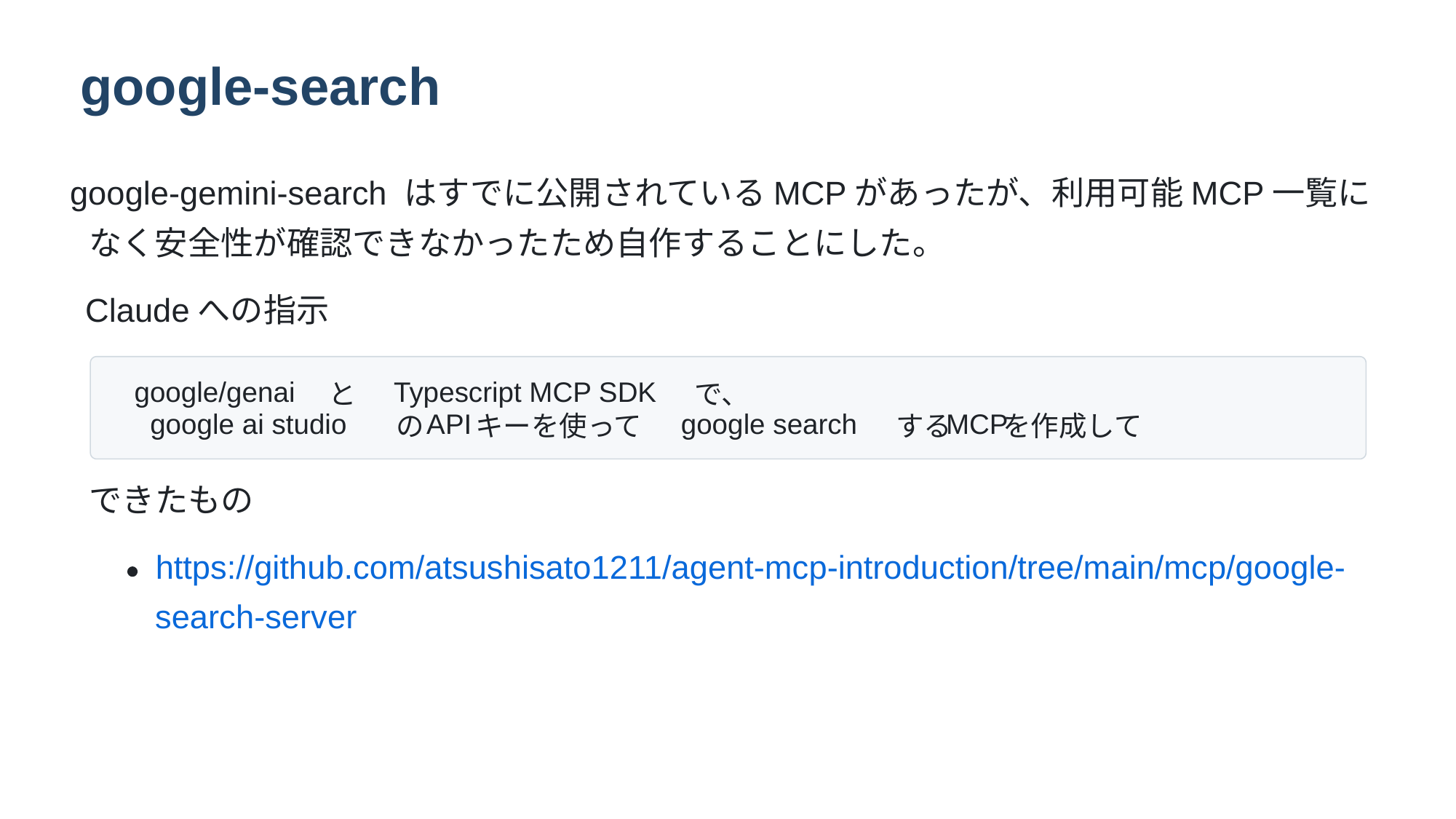

google-search
google-gemini-search はすでに公開されているMCPがあったが、利⽤可能MCP⼀覧に
なく安全性が確認できなかったため⾃作することにした。
Claudeへの指⽰

google/genai
 Typescript MCP SDK
と
で、
google ai studio
API
 google search
MCP
の
キーを使って
する
を作成して
できたもの
https://github.com/atsushisato1211/agent-mcp-introduction/tree/main/mcp/google-

search-server